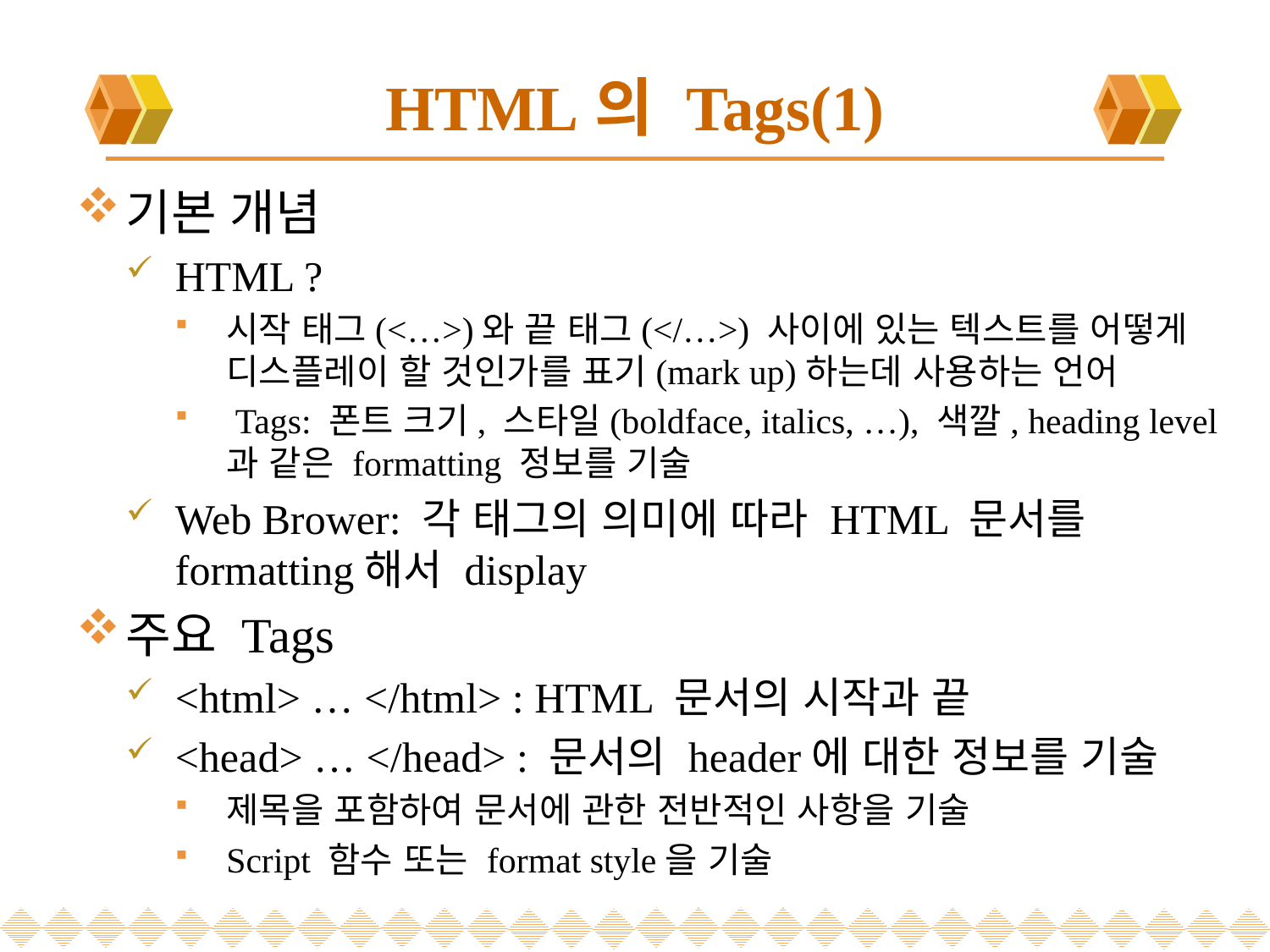

# HTML의 Tags(1)
기본 개념
HTML ?
시작 태그(<…>)와 끝 태그(</…>) 사이에 있는 텍스트를 어떻게 디스플레이 할 것인가를 표기(mark up)하는데 사용하는 언어
 Tags: 폰트 크기, 스타일(boldface, italics, …), 색깔, heading level과 같은 formatting 정보를 기술
Web Brower: 각 태그의 의미에 따라 HTML 문서를 formatting해서 display
주요 Tags
<html> … </html> : HTML 문서의 시작과 끝
<head> … </head> : 문서의 header에 대한 정보를 기술
제목을 포함하여 문서에 관한 전반적인 사항을 기술
Script 함수 또는 format style을 기술